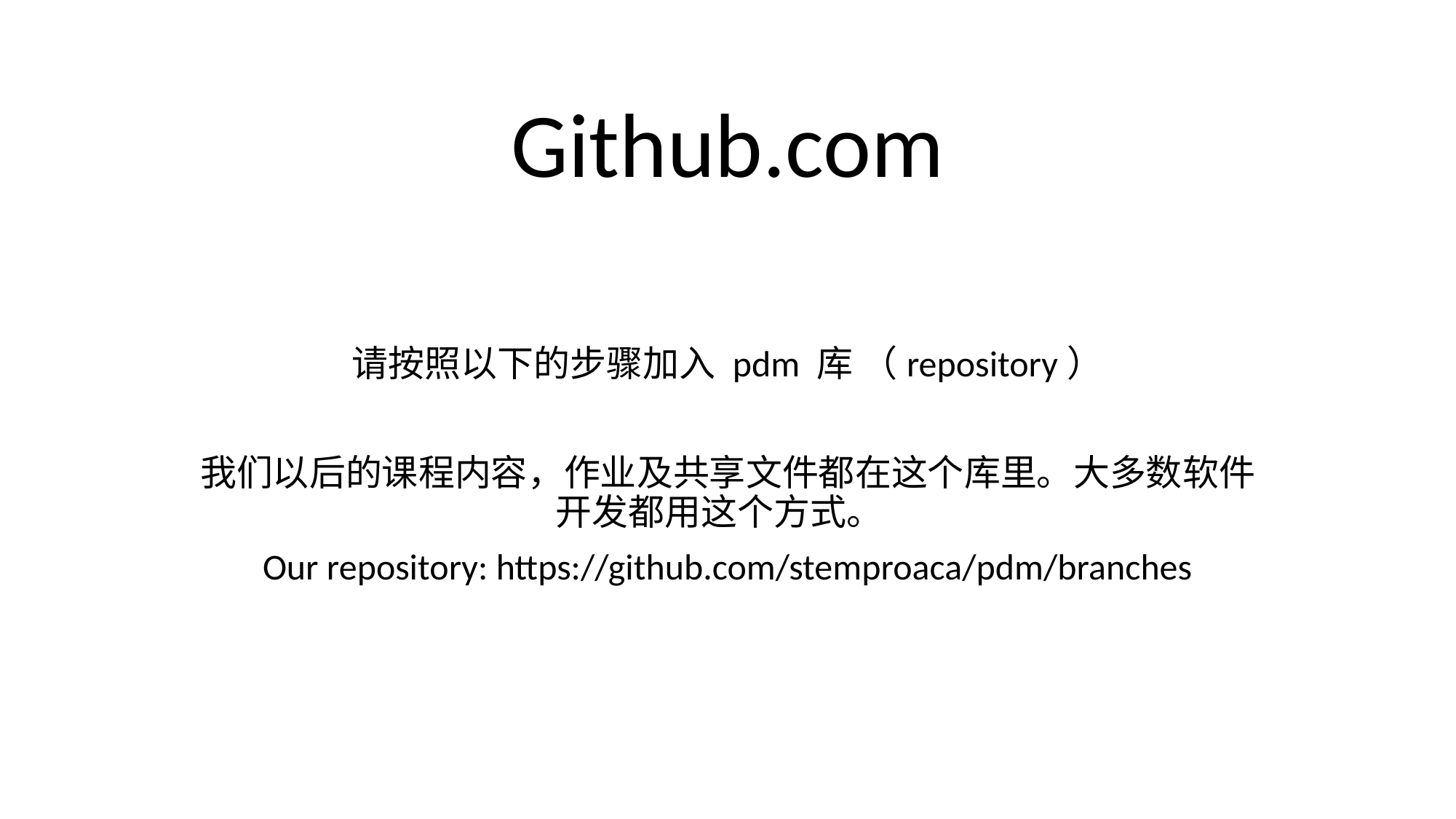

# Github.com
请按照以下的步骤加入 pdm 库 （repository）

我们以后的课程内容，作业及共享文件都在这个库里。大多数软件开发都用这个方式。
Our repository: https://github.com/stemproaca/pdm/branches